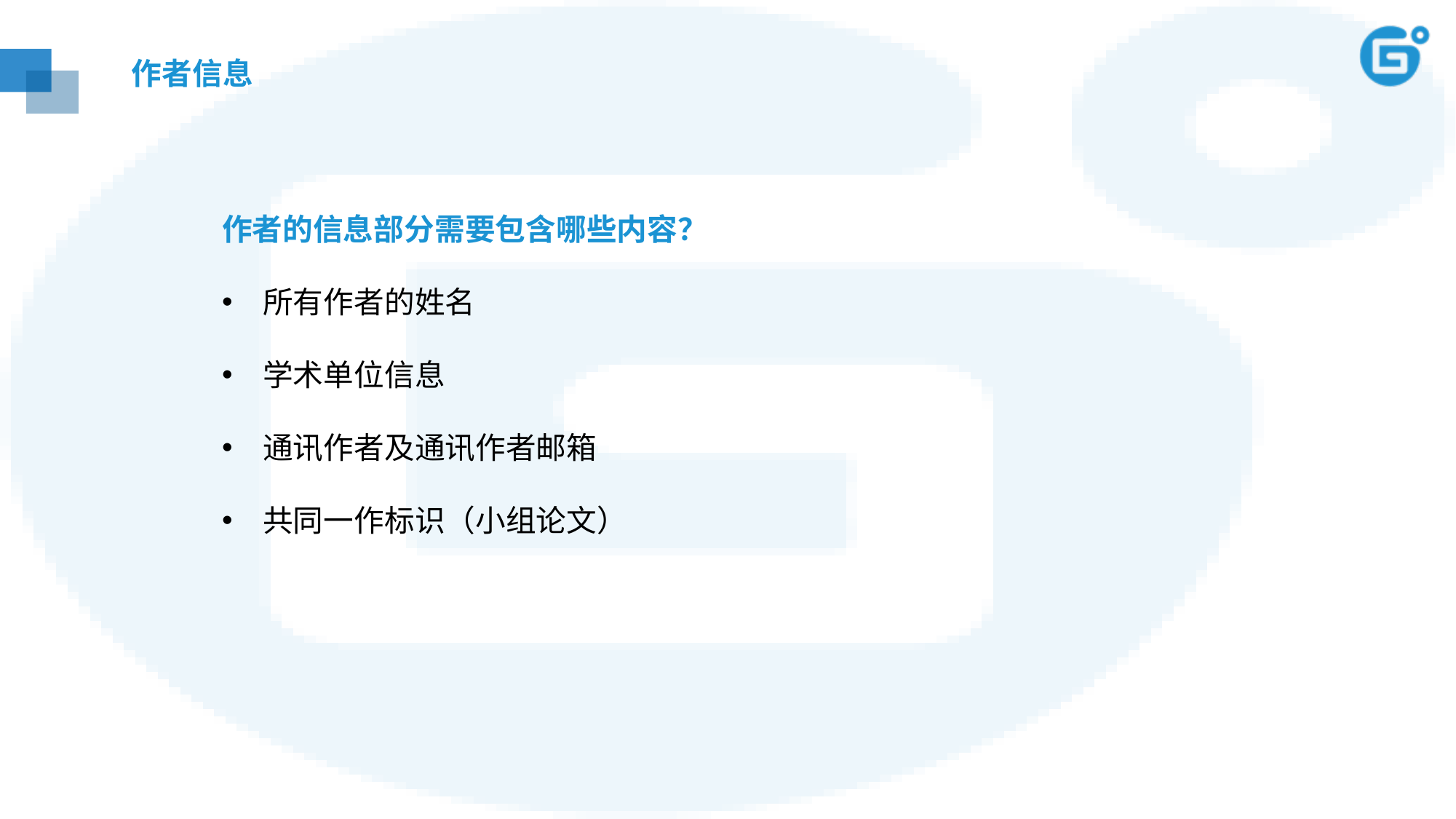

# 作者信息
作者的信息部分需要包含哪些内容？
所有作者的姓名
学术单位信息
通讯作者及通讯作者邮箱
共同一作标识（小组论文）